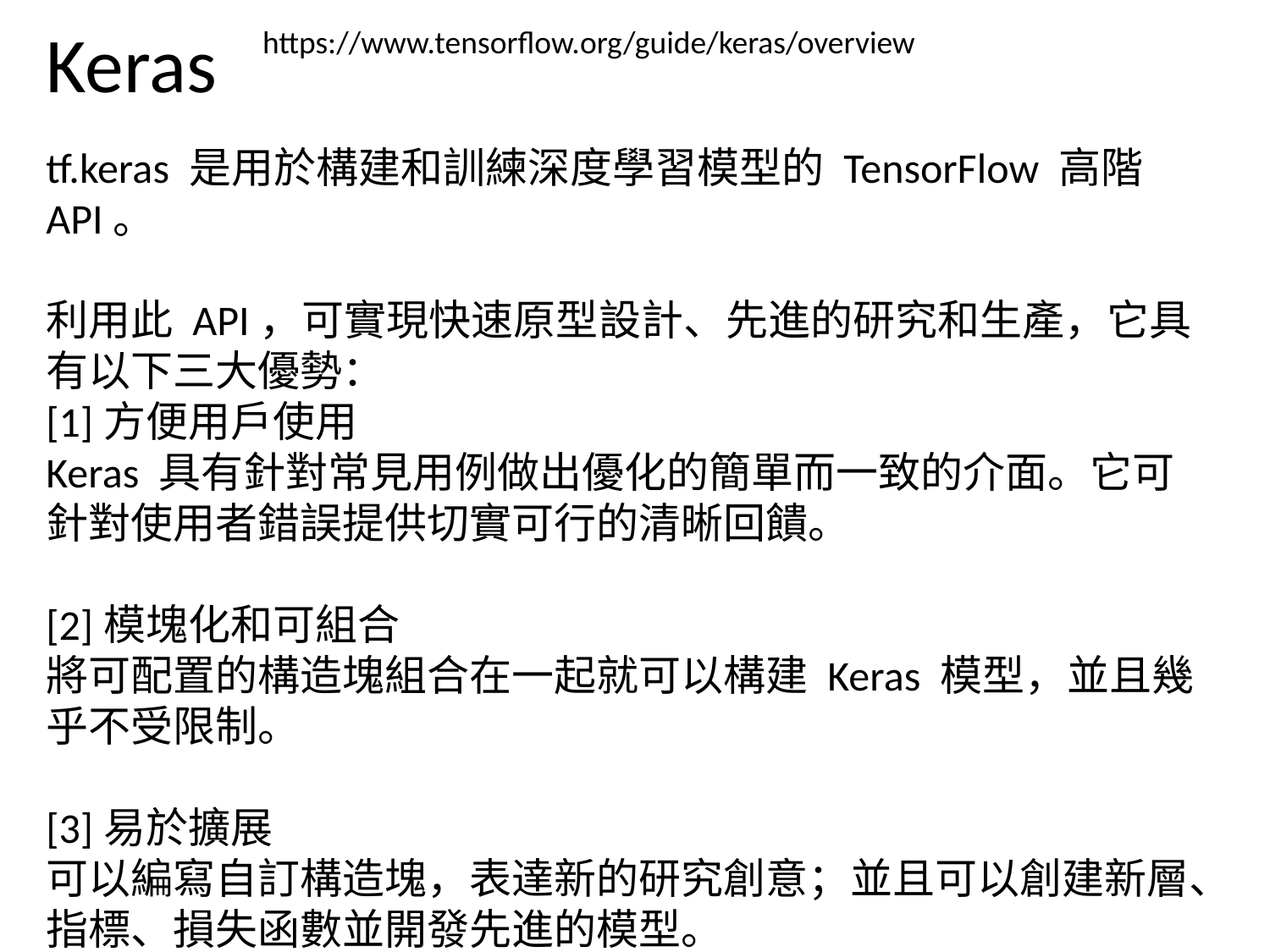

# Keras
https://www.tensorflow.org/guide/keras/overview
tf.keras 是用於構建和訓練深度學習模型的 TensorFlow 高階 API。

利用此 API，可實現快速原型設計、先進的研究和生產，它具有以下三大優勢：
[1]方便用戶使用
Keras 具有針對常見用例做出優化的簡單而一致的介面。它可針對使用者錯誤提供切實可行的清晰回饋。

[2]模塊化和可組合
將可配置的構造塊組合在一起就可以構建 Keras 模型，並且幾乎不受限制。

[3]易於擴展
可以編寫自訂構造塊，表達新的研究創意；並且可以創建新層、指標、損失函數並開發先進的模型。